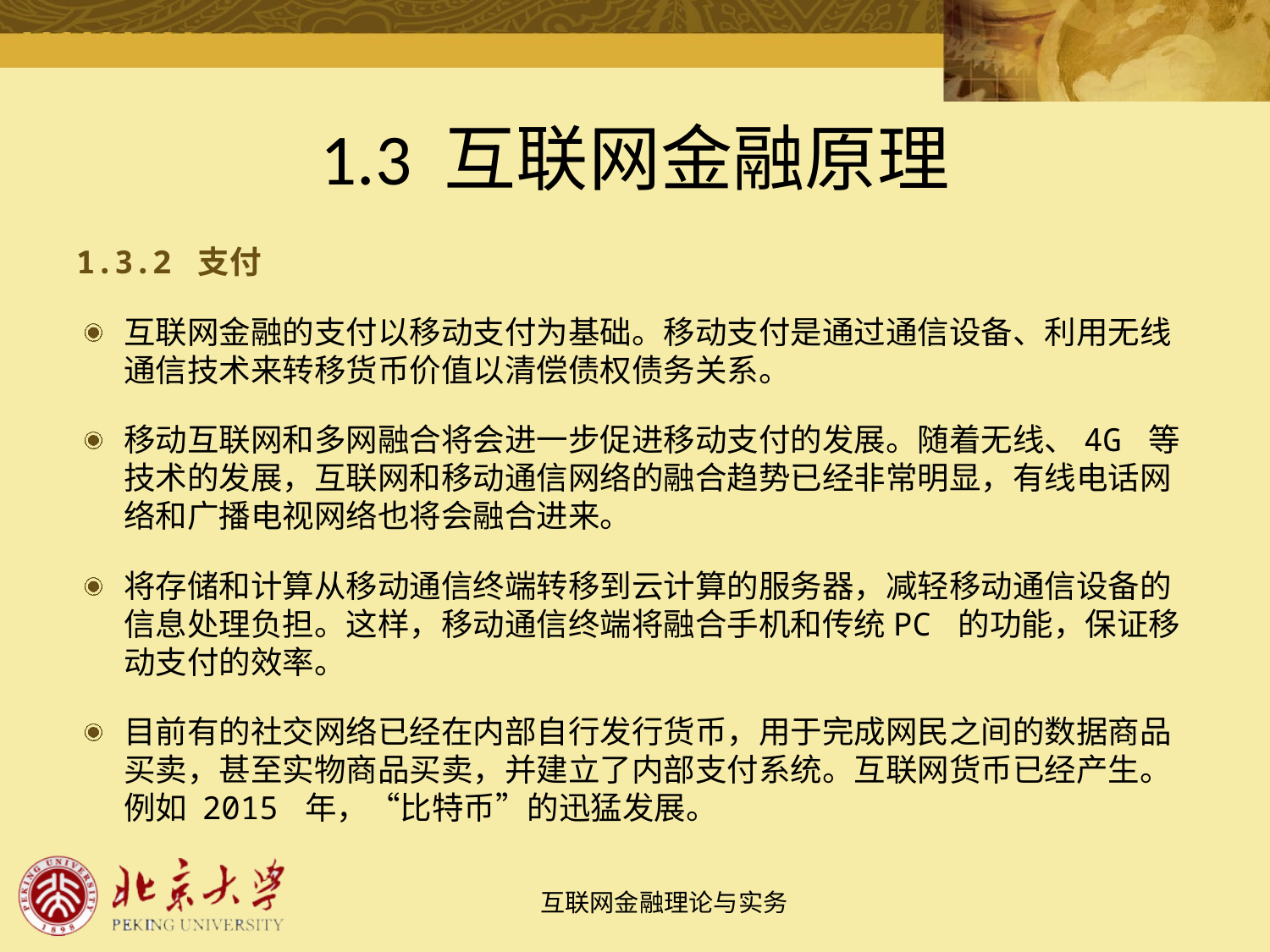

# 1.3 互联网金融原理
1.3.2 支付
互联网金融的支付以移动支付为基础。移动支付是通过通信设备、利用无线通信技术来转移货币价值以清偿债权债务关系。
移动互联网和多网融合将会进一步促进移动支付的发展。随着无线、4G 等技术的发展，互联网和移动通信网络的融合趋势已经非常明显，有线电话网络和广播电视网络也将会融合进来。
将存储和计算从移动通信终端转移到云计算的服务器，减轻移动通信设备的信息处理负担。这样，移动通信终端将融合手机和传统PC 的功能，保证移动支付的效率。
目前有的社交网络已经在内部自行发行货币，用于完成网民之间的数据商品买卖，甚至实物商品买卖，并建立了内部支付系统。互联网货币已经产生。例如 2015 年，“比特币”的迅猛发展。